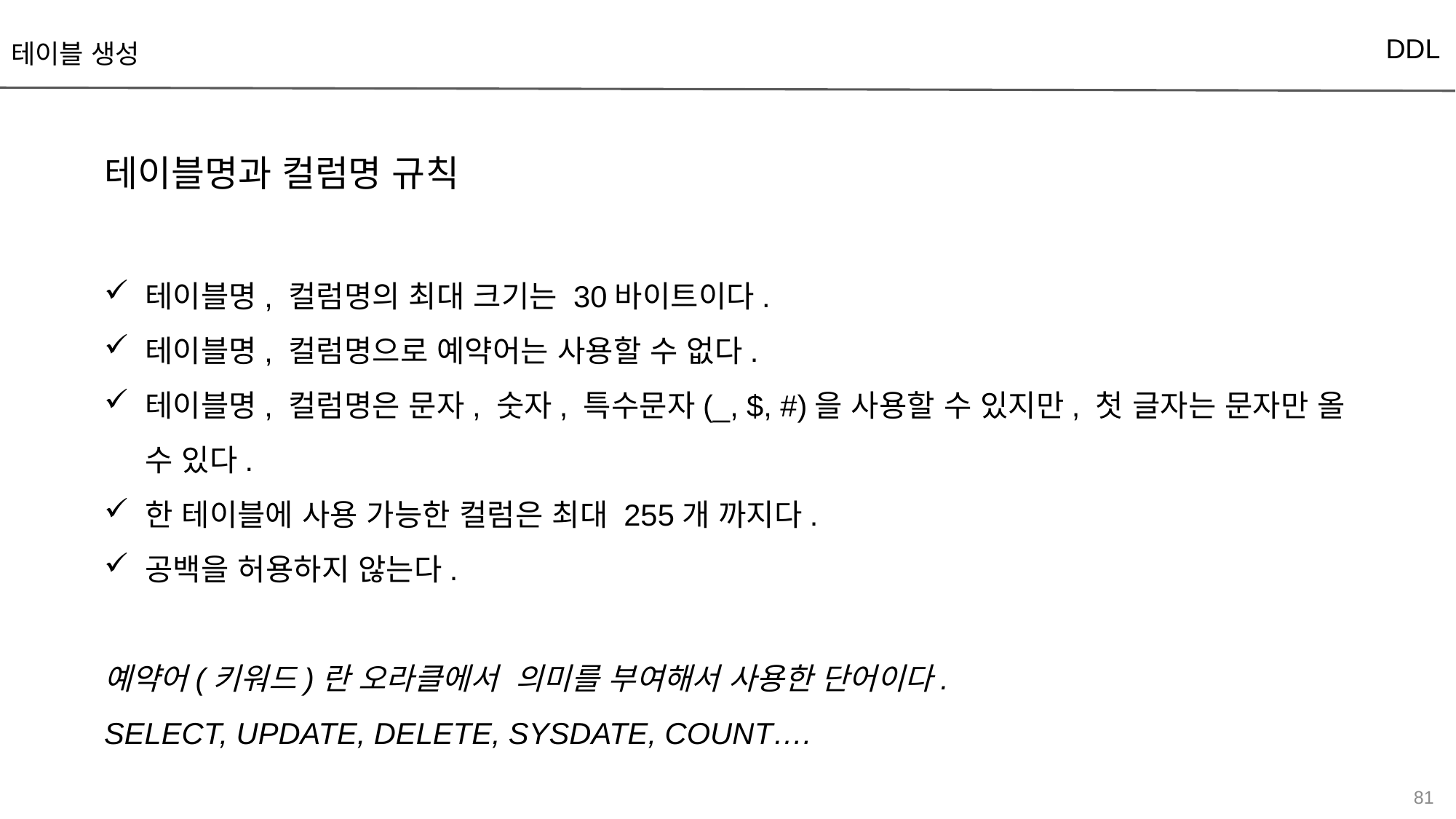

테이블 생성
DDL
테이블명과 컬럼명 규칙

테이블명, 컬럼명의 최대 크기는 30바이트이다.
테이블명, 컬럼명으로 예약어는 사용할 수 없다.
테이블명, 컬럼명은 문자, 숫자, 특수문자(_, $, #)을 사용할 수 있지만, 첫 글자는 문자만 올 수 있다.
한 테이블에 사용 가능한 컬럼은 최대 255개 까지다.
공백을 허용하지 않는다.

예약어(키워드)란 오라클에서  의미를 부여해서 사용한 단어이다.
SELECT, UPDATE, DELETE, SYSDATE, COUNT….

81